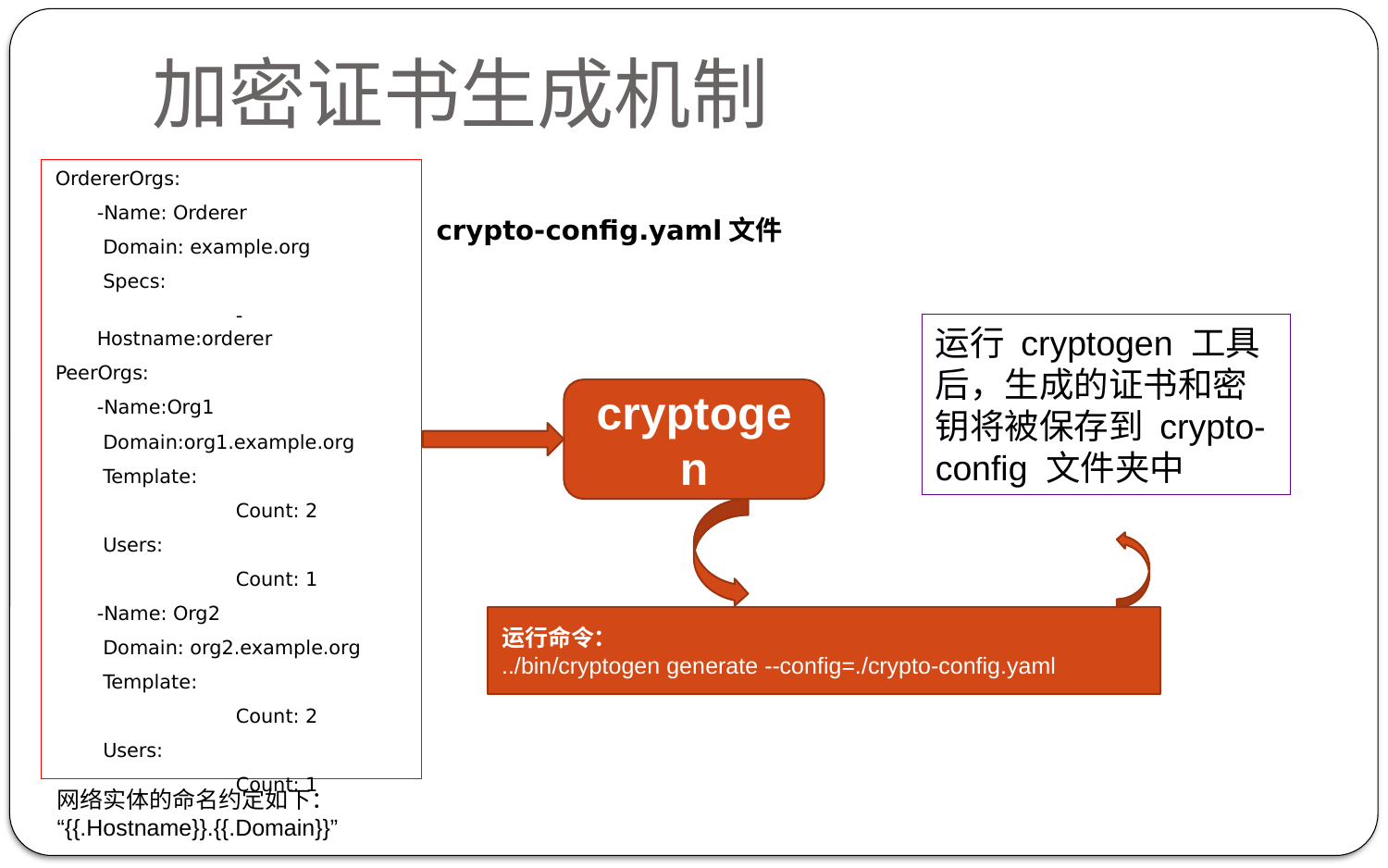

# 加密证书生成机制
OrdererOrgs:
	-Name: Orderer
	 Domain: example.org
	 Specs:
		-Hostname:orderer
PeerOrgs:
	-Name:Org1
	 Domain:org1.example.org
	 Template:
		Count: 2
	 Users:
		Count: 1
	-Name: Org2
	 Domain: org2.example.org
	 Template:
		Count: 2
	 Users:
		Count: 1
crypto-config.yaml文件
运行 cryptogen 工具后，生成的证书和密钥将被保存到 crypto-config 文件夹中
cryptogen

运行命令：
../bin/cryptogen generate --config=./crypto-config.yaml
网络实体的命名约定如下：
“{{.Hostname}}.{{.Domain}}”